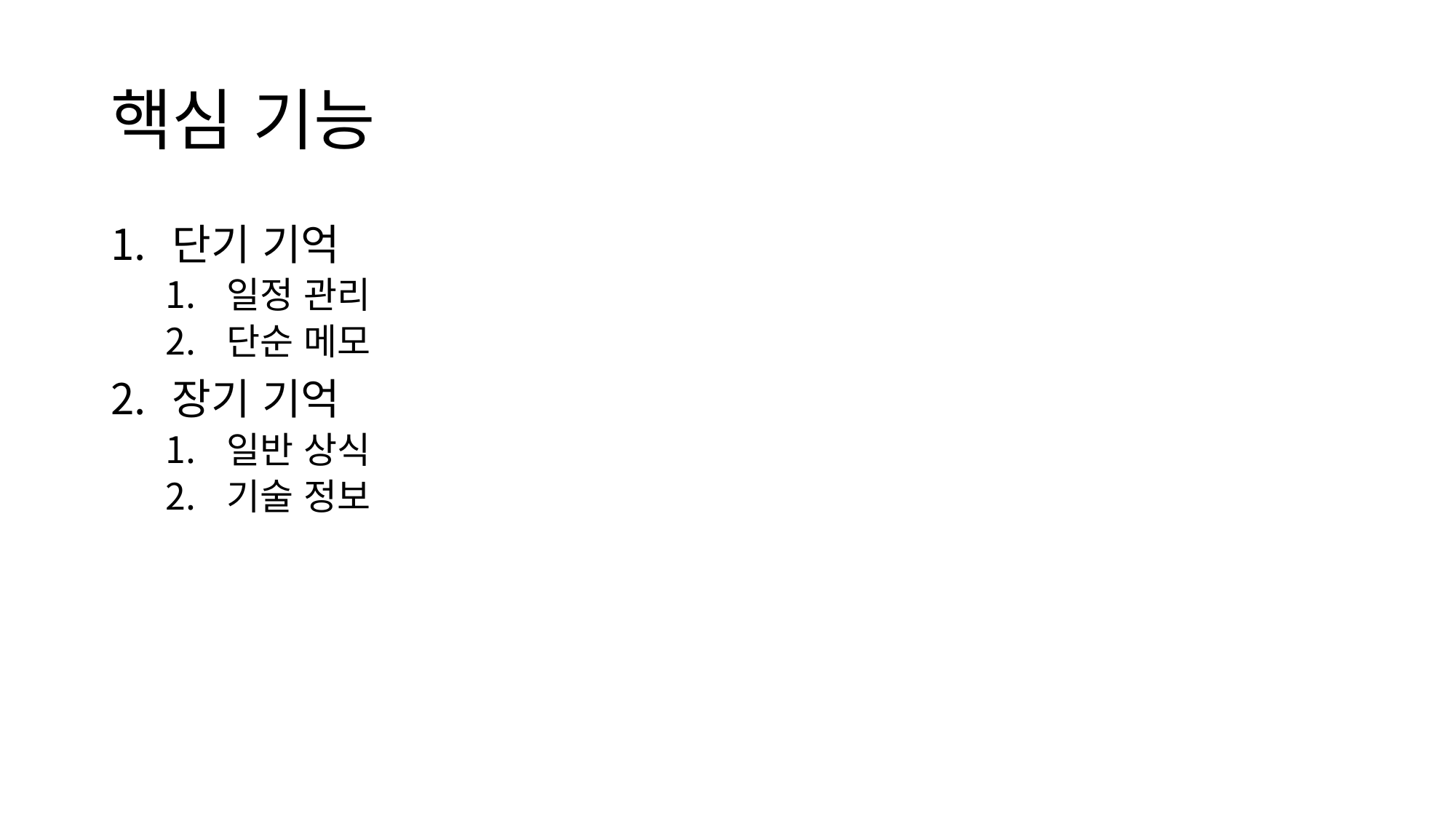

# 핵심 기능
단기 기억
일정 관리
단순 메모
장기 기억
일반 상식
기술 정보